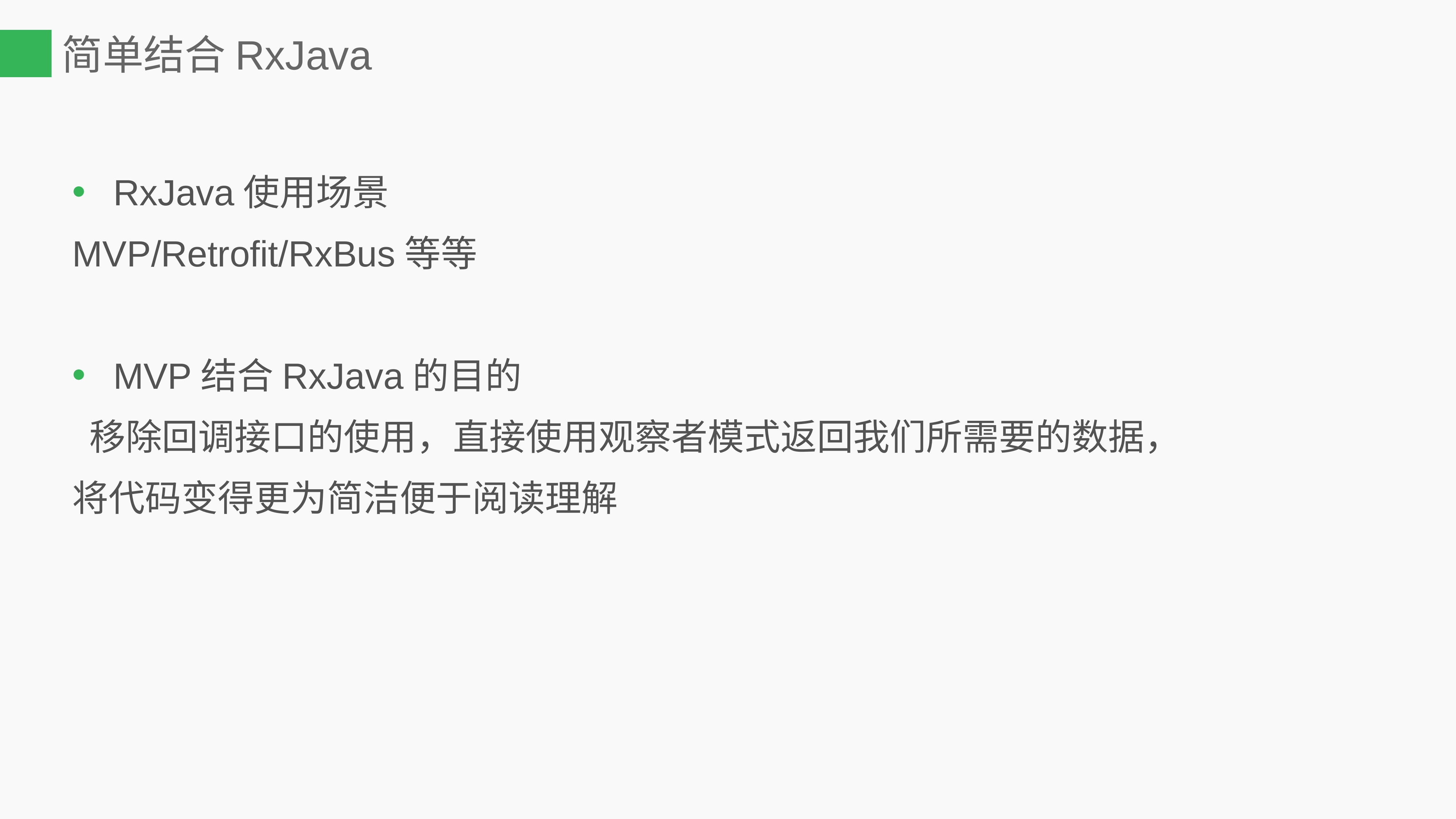

# 简单结合RxJava
RxJava使用场景
MVP/Retrofit/RxBus等等

MVP结合RxJava的目的
 移除回调接口的使用，直接使用观察者模式返回我们所需要的数据，将代码变得更为简洁便于阅读理解